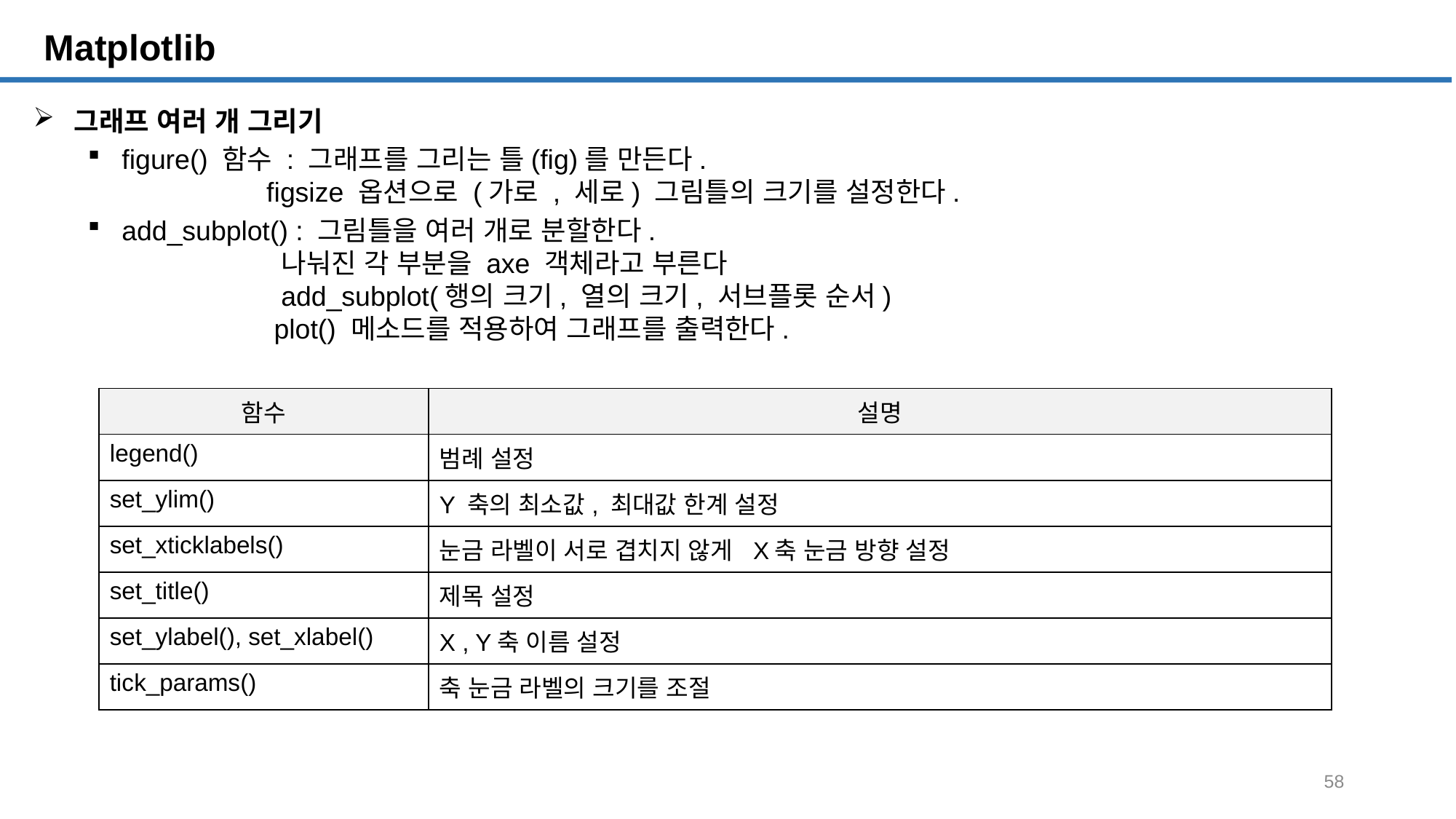

SQL 튜닝 개요
# Matplotlib

그래프 여러 개 그리기
figure() 함수 : 그래프를 그리는 틀(fig)를 만든다.
                   figsize 옵션으로 (가로 , 세로) 그림틀의 크기를 설정한다.
add_subplot() : 그림틀을 여러 개로 분할한다.
                    나눠진 각 부분을 axe 객체라고 부른다
                    add_subplot(행의 크기, 열의 크기, 서브플롯 순서)
                    plot() 메소드를 적용하여 그래프를 출력한다.

| 함수 | 설명 |
| --- | --- |
| legend() | 범례 설정 |
| set\_ylim() | Y 축의 최소값, 최대값 한계 설정 |
| set\_xticklabels() | 눈금 라벨이 서로 겹치지 않게 X축 눈금 방향 설정 |
| set\_title() | 제목 설정 |
| set\_ylabel(), set\_xlabel() | X , Y축 이름 설정 |
| tick\_params() | 축 눈금 라벨의 크기를 조절 |
58